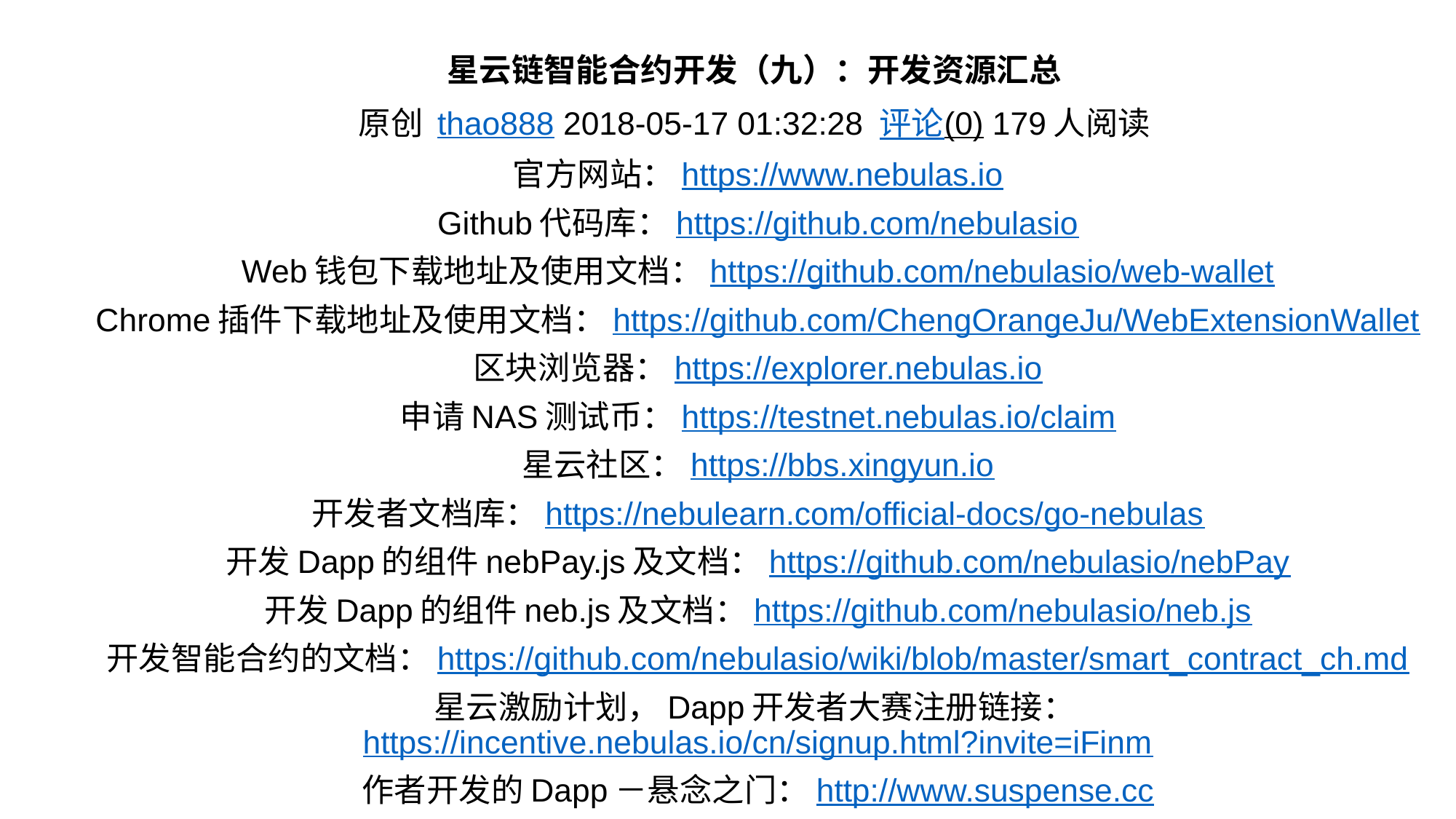

星云链智能合约开发（九）：开发资源汇总
原创 thao888 2018-05-17 01:32:28 评论(0) 179人阅读
官方网站：https://www.nebulas.io
Github代码库：https://github.com/nebulasio
Web钱包下载地址及使用文档：https://github.com/nebulasio/web-wallet
Chrome插件下载地址及使用文档：https://github.com/ChengOrangeJu/WebExtensionWallet
区块浏览器：https://explorer.nebulas.io
申请NAS测试币：https://testnet.nebulas.io/claim
星云社区：https://bbs.xingyun.io
开发者文档库：https://nebulearn.com/official-docs/go-nebulas
开发Dapp的组件nebPay.js及文档：https://github.com/nebulasio/nebPay
开发Dapp的组件neb.js及文档：https://github.com/nebulasio/neb.js
开发智能合约的文档：https://github.com/nebulasio/wiki/blob/master/smart_contract_ch.md
星云激励计划，Dapp开发者大赛注册链接：https://incentive.nebulas.io/cn/signup.html?invite=iFinm
作者开发的Dapp－悬念之门：http://www.suspense.cc